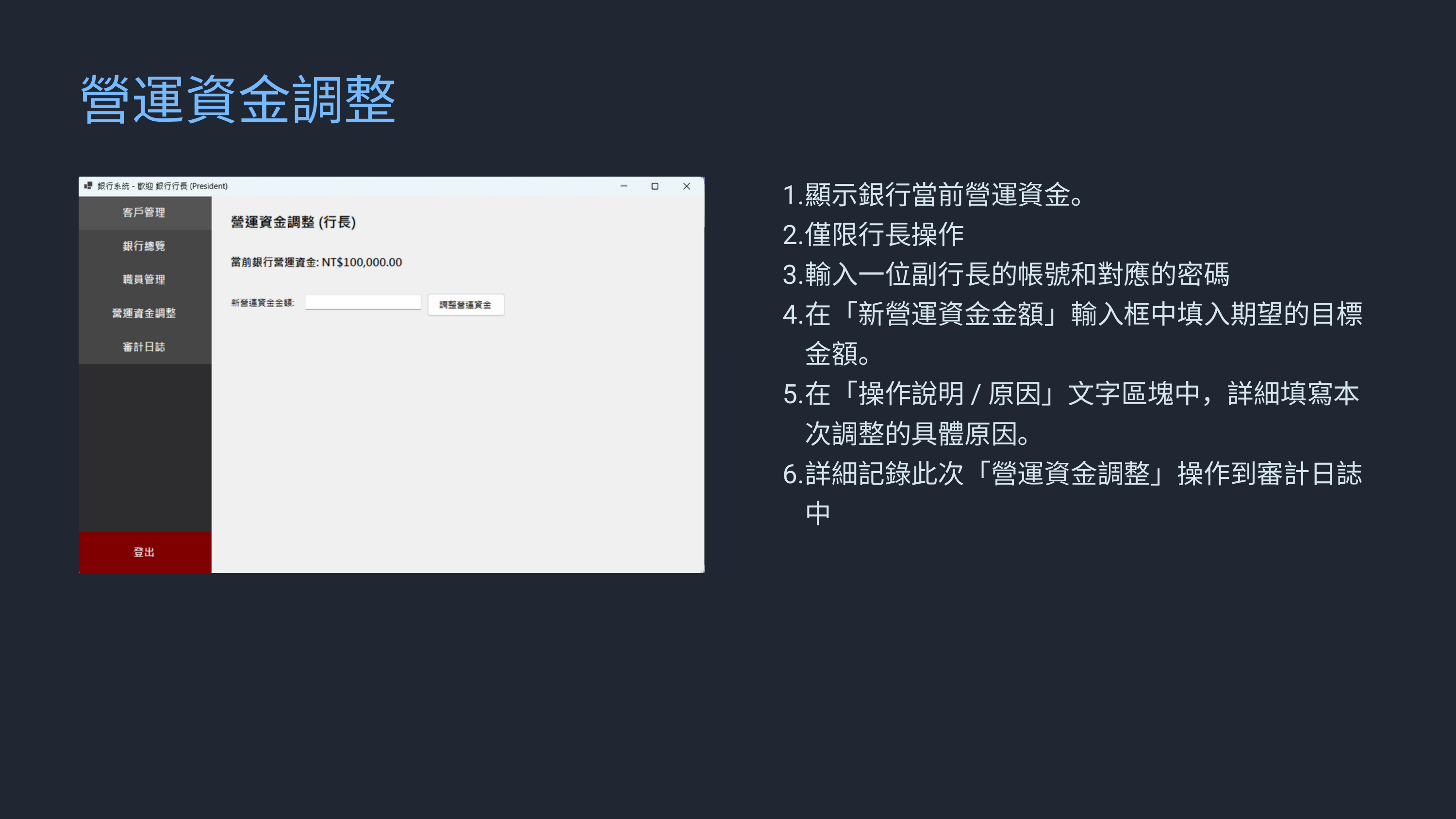

營運資金調整
顯示銀行當前營運資金。
僅限行長操作
輸入一位副行長的帳號和對應的密碼
在「新營運資金金額」輸入框中填入期望的目標金額。
在「操作說明/原因」文字區塊中，詳細填寫本次調整的具體原因。
詳細記錄此次「營運資金調整」操作到審計日誌中